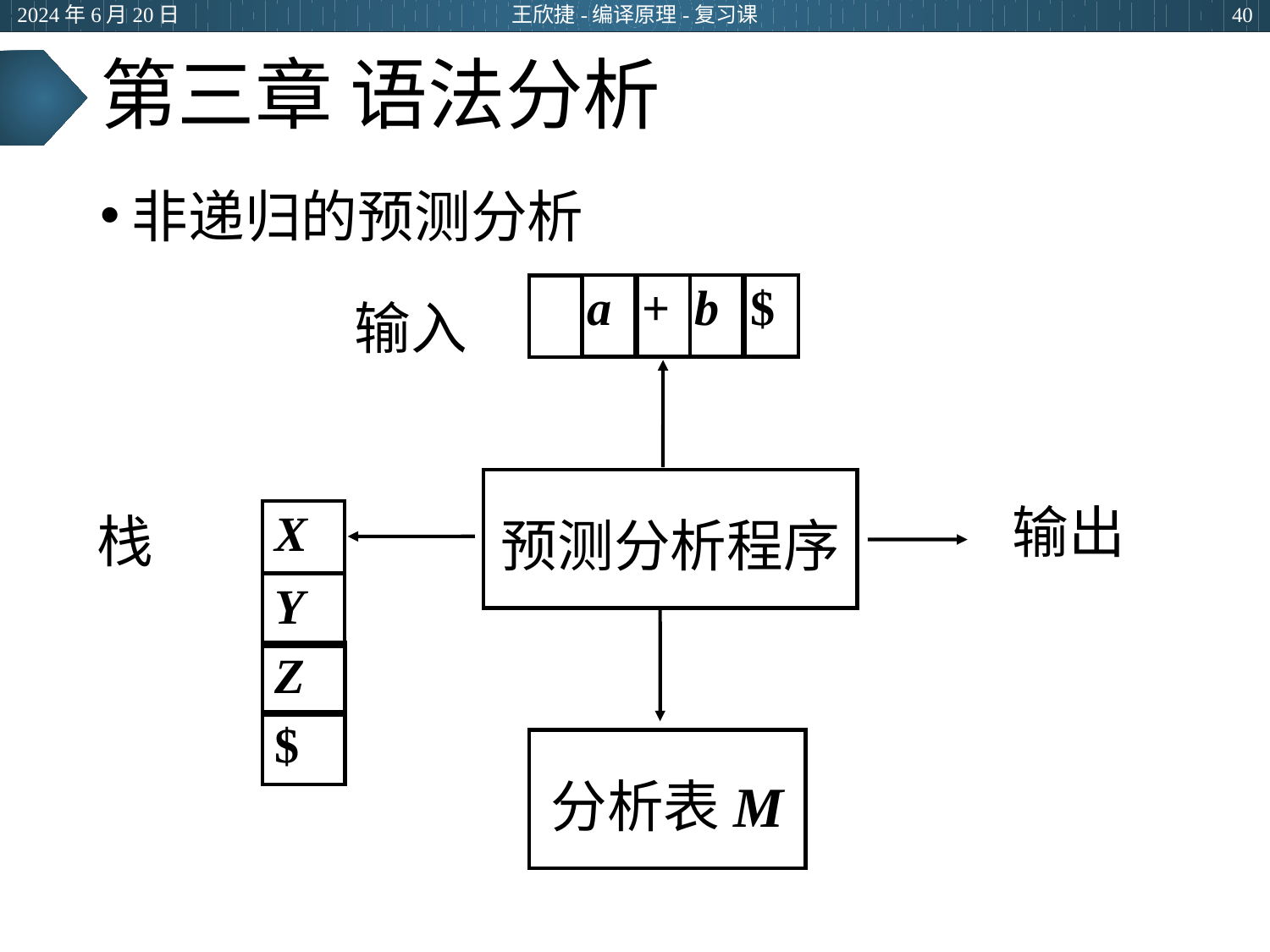

2024年6月20日
王欣捷-编译原理-复习课
40
# 第三章 语法分析
非递归的预测分析
a
+
b
$

输入

预测分析程序
输出
栈
X
Y
Z
$

分析表M